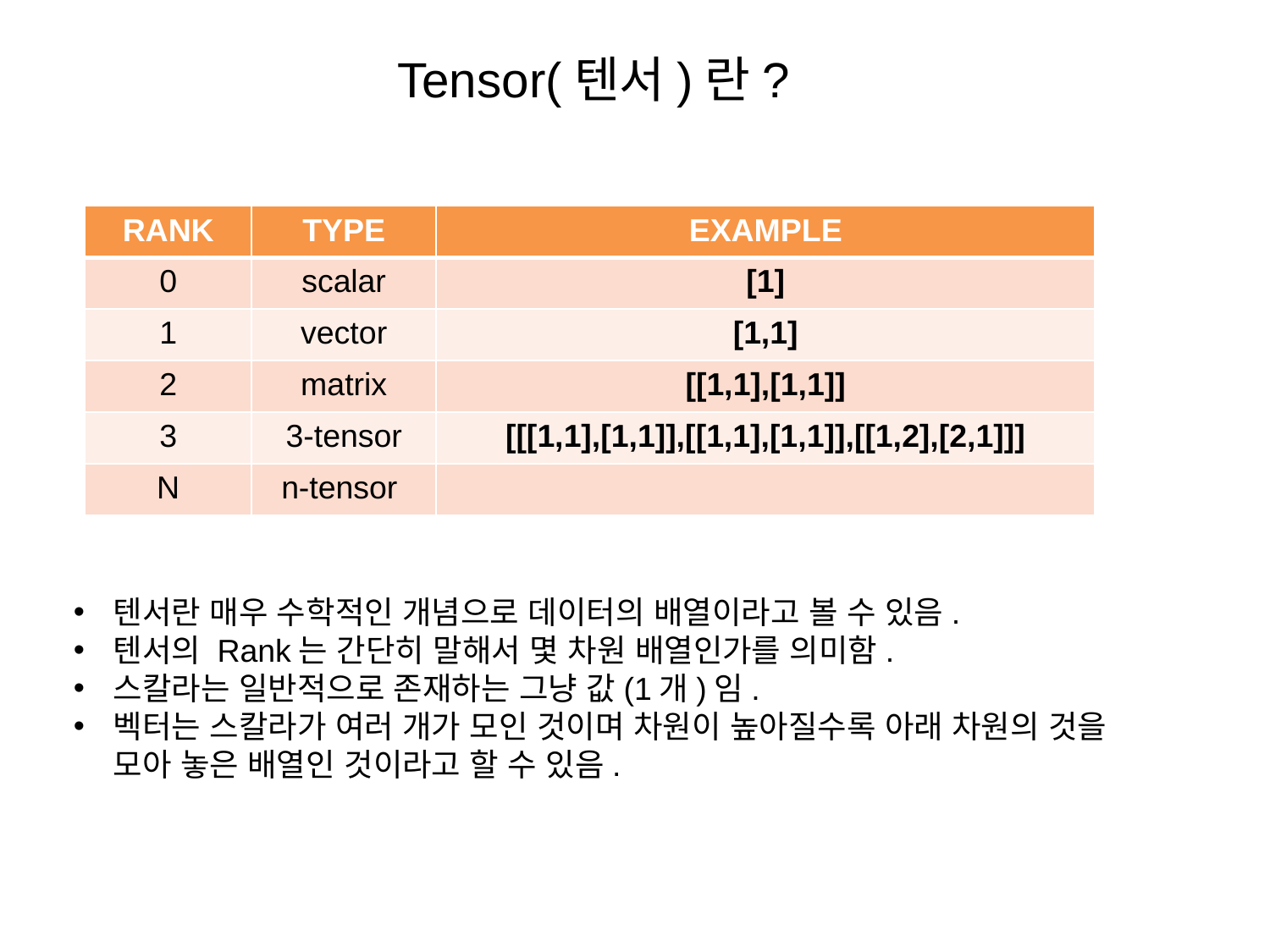

Tensor(텐서)란?
| RANK | TYPE | EXAMPLE |
| --- | --- | --- |
| 0 | scalar | [1] |
| 1 | vector | [1,1] |
| 2 | matrix | [[1,1],[1,1]] |
| 3 | 3-tensor | [[[1,1],[1,1]],[[1,1],[1,1]],[[1,2],[2,1]]] |
| N | n-tensor |  |
텐서란 매우 수학적인 개념으로 데이터의 배열이라고 볼 수 있음.
텐서의 Rank는 간단히 말해서 몇 차원 배열인가를 의미함.
스칼라는 일반적으로 존재하는 그냥 값(1개)임.
벡터는 스칼라가 여러 개가 모인 것이며 차원이 높아질수록 아래 차원의 것을 모아 놓은 배열인 것이라고 할 수 있음.